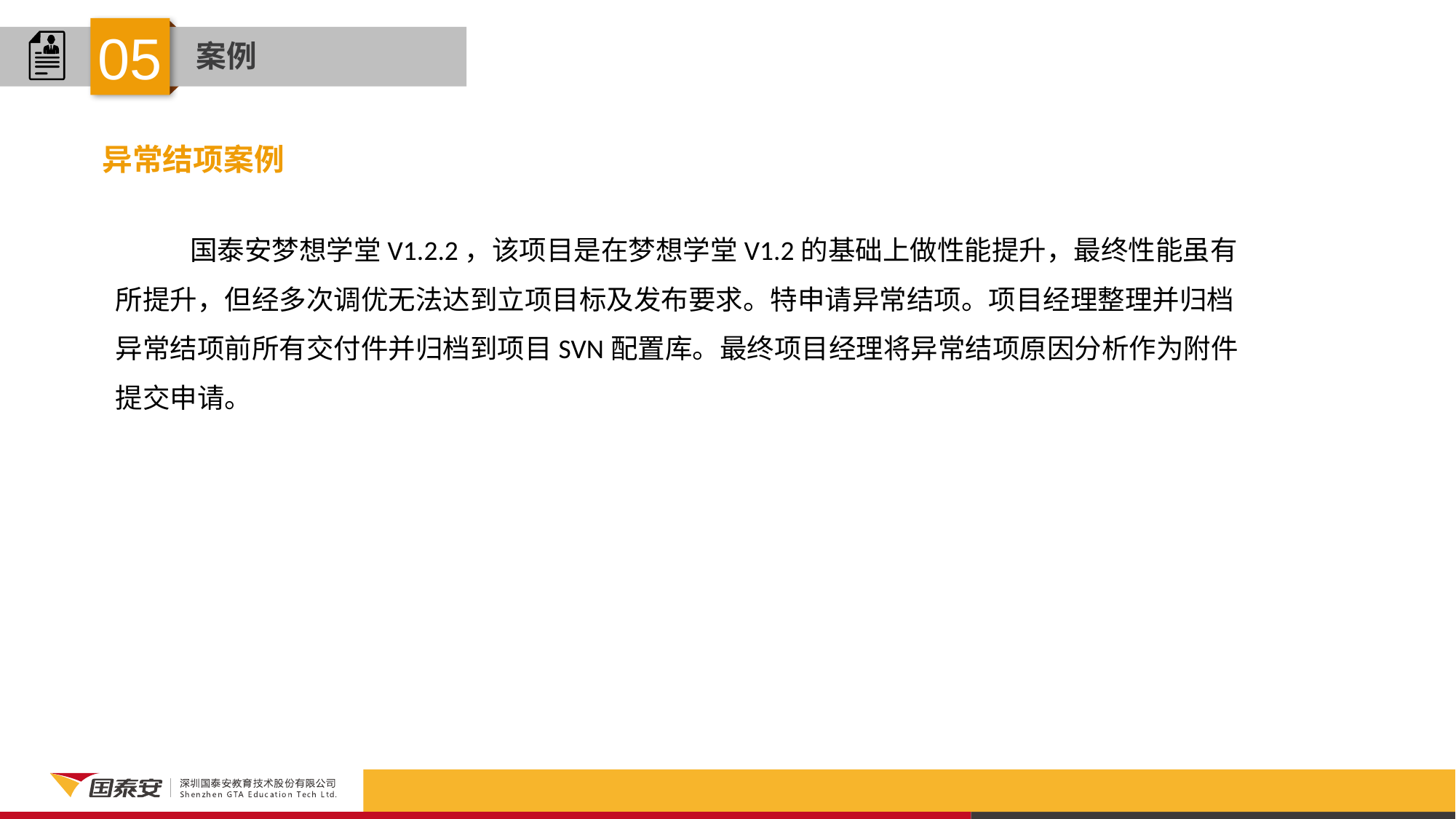

05

案例

异常结项案例
           国泰安梦想学堂V1.2.2，该项目是在梦想学堂V1.2的基础上做性能提升，最终性能虽有所提升，但经多次调优无法达到立项目标及发布要求。特申请异常结项。项目经理整理并归档异常结项前所有交付件并归档到项目SVN配置库。最终项目经理将异常结项原因分析作为附件提交申请。